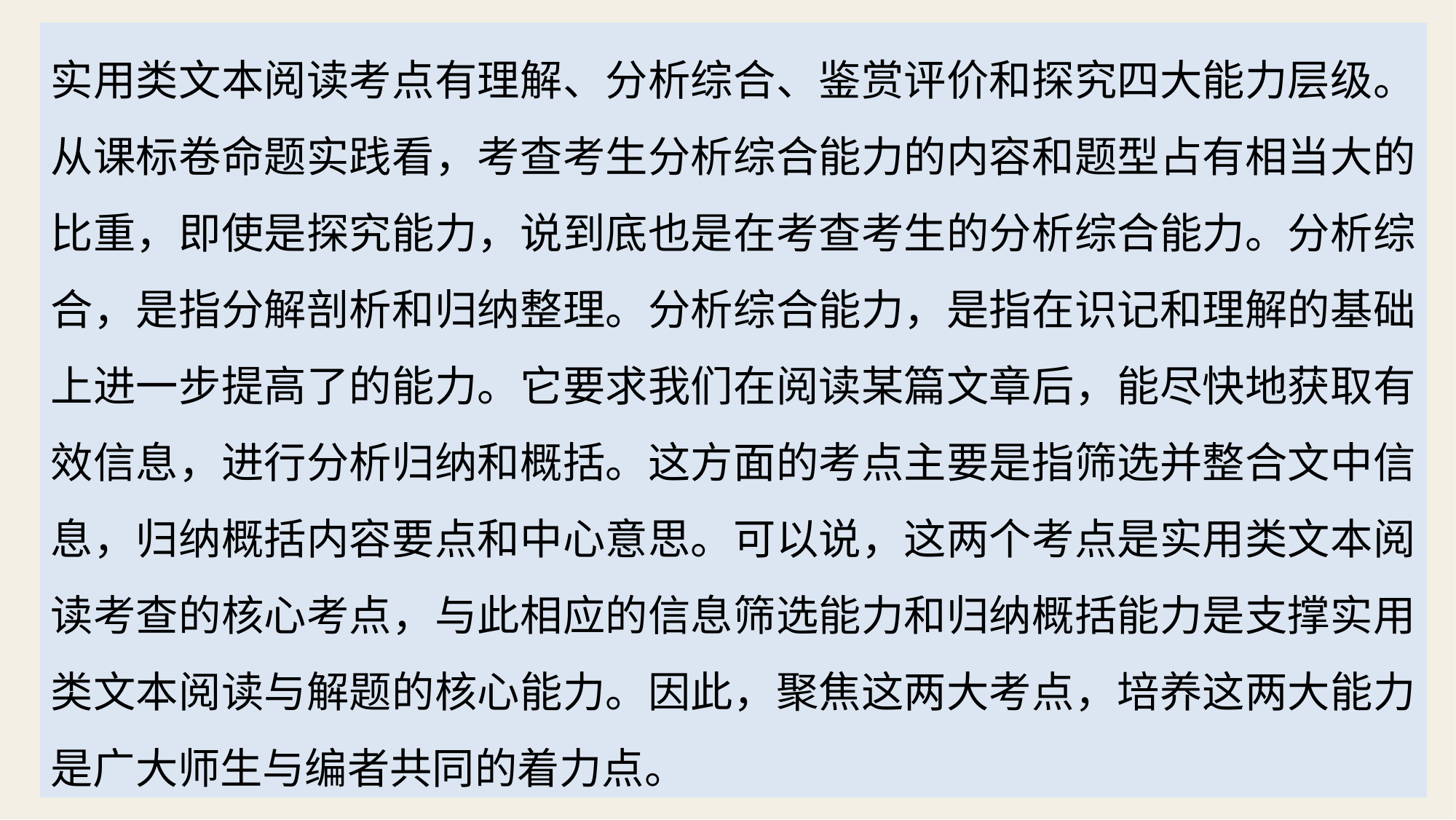

实用类文本阅读考点有理解、分析综合、鉴赏评价和探究四大能力层级。从课标卷命题实践看，考查考生分析综合能力的内容和题型占有相当大的比重，即使是探究能力，说到底也是在考查考生的分析综合能力。分析综合，是指分解剖析和归纳整理。分析综合能力，是指在识记和理解的基础上进一步提高了的能力。它要求我们在阅读某篇文章后，能尽快地获取有效信息，进行分析归纳和概括。这方面的考点主要是指筛选并整合文中信息，归纳概括内容要点和中心意思。可以说，这两个考点是实用类文本阅读考查的核心考点，与此相应的信息筛选能力和归纳概括能力是支撑实用类文本阅读与解题的核心能力。因此，聚焦这两大考点，培养这两大能力是广大师生与编者共同的着力点。